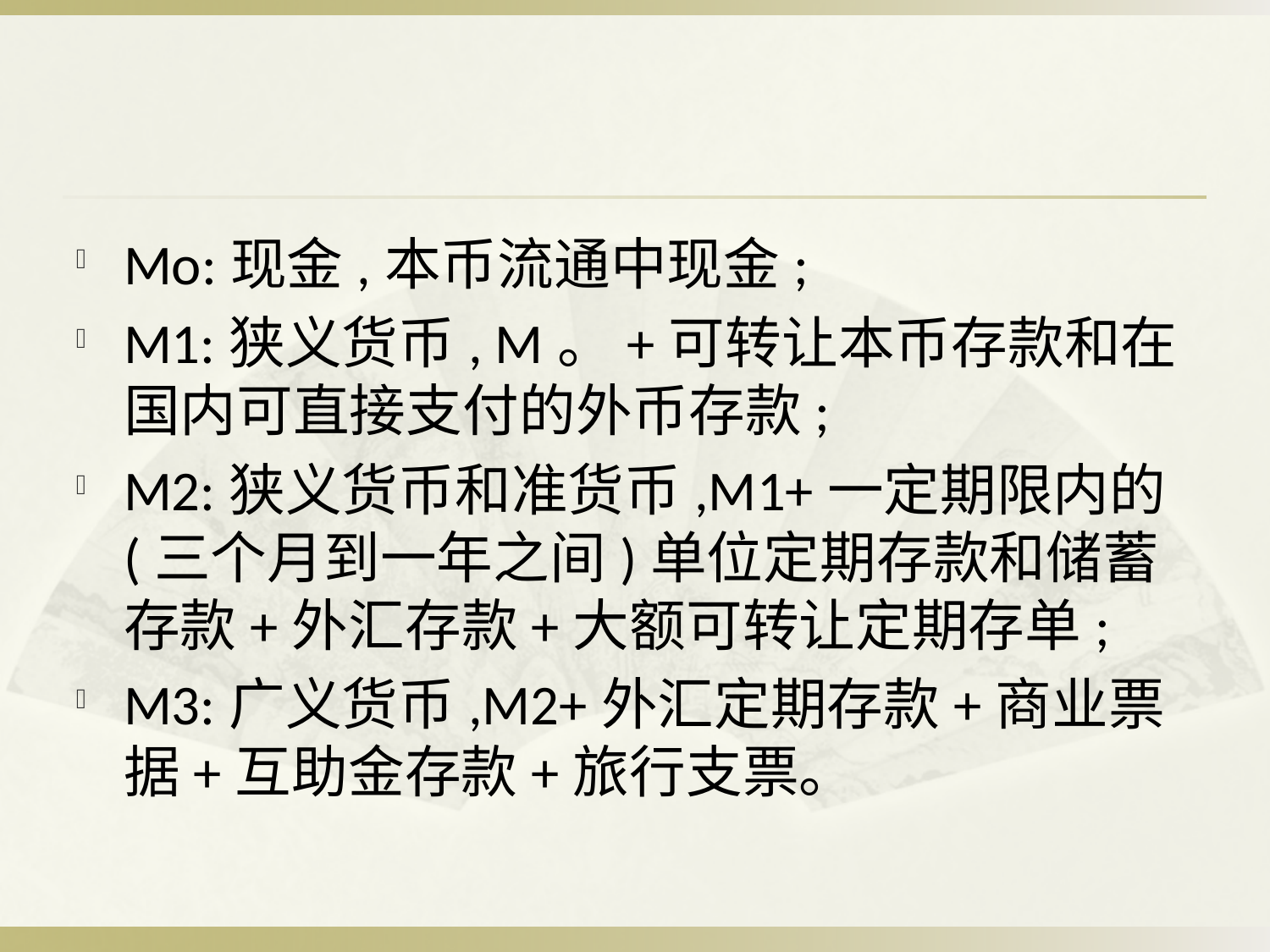

#
Mo:现金,本币流通中现金;
M1:狭义货币, M。+可转让本币存款和在国内可直接支付的外币存款;
M2:狭义货币和准货币,M1+一定期限内的(三个月到一年之间)单位定期存款和储蓄存款+外汇存款+大额可转让定期存单;
M3:广义货币,M2+外汇定期存款+商业票据+互助金存款+旅行支票。